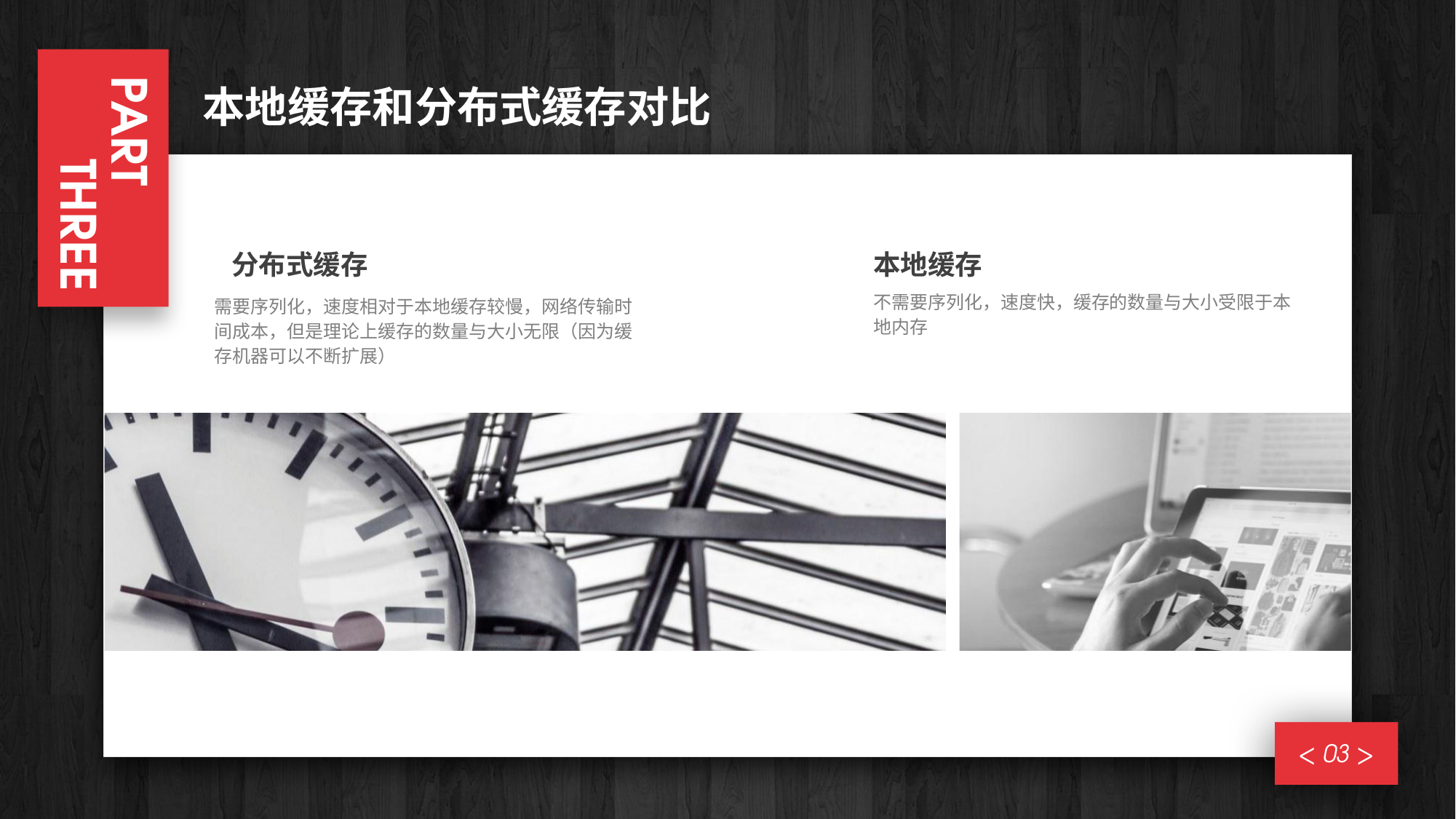

本地缓存和分布式缓存对比

本地缓存
不需要序列化，速度快，缓存的数量与大小受限于本地内存
分布式缓存
需要序列化，速度相对于本地缓存较慢，网络传输时间成本，但是理论上缓存的数量与大小无限（因为缓存机器可以不断扩展）